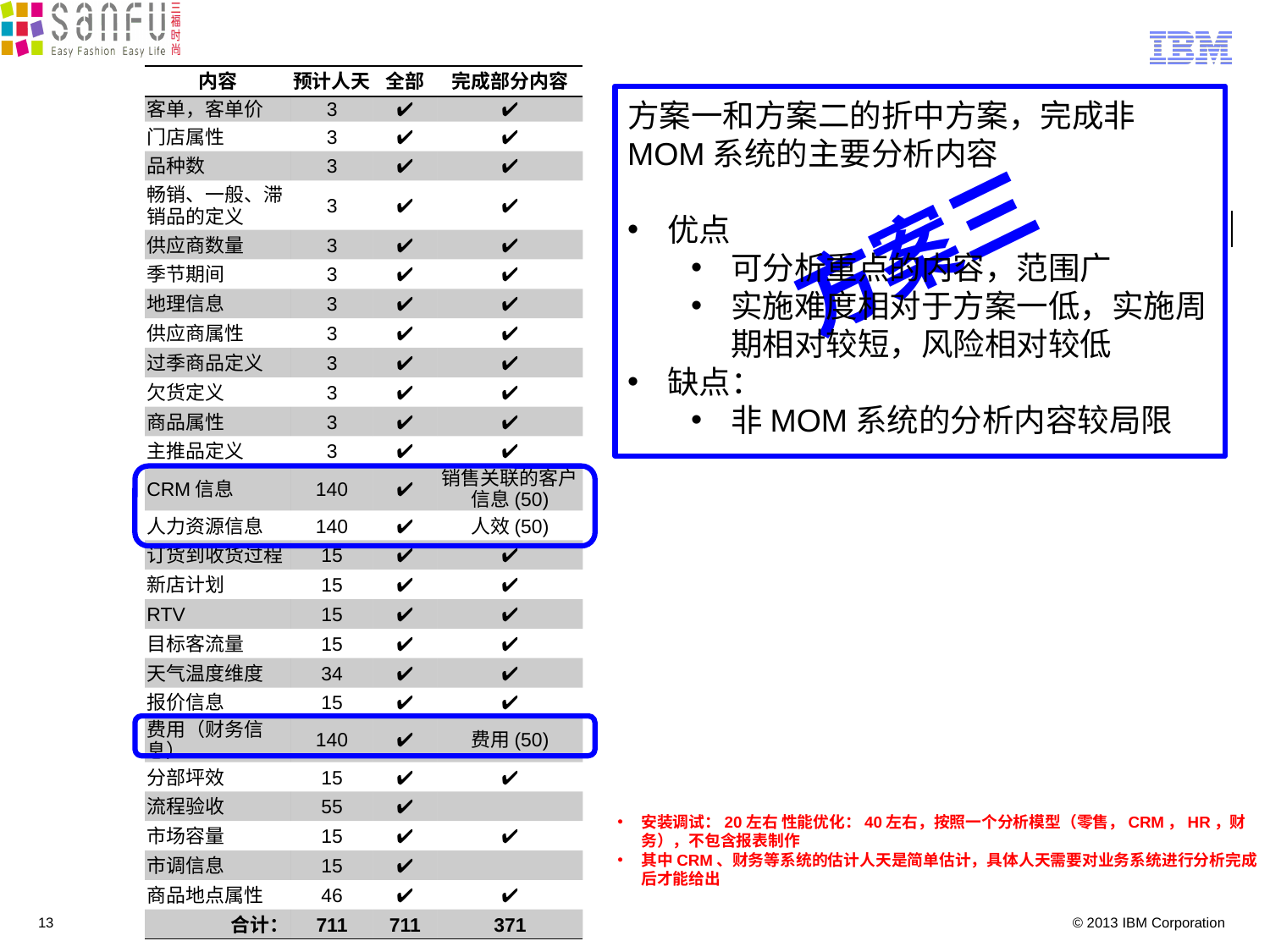

| 内容 | 预计人天 | 全部 | 完成部分内容 |
| --- | --- | --- | --- |
| 客单，客单价 | 3 | ✔ | ✔ |
| 门店属性 | 3 | ✔ | ✔ |
| 品种数 | 3 | ✔ | ✔ |
| 畅销、一般、滞销品的定义 | 3 | ✔ | ✔ |
| 供应商数量 | 3 | ✔ | ✔ |
| 季节期间 | 3 | ✔ | ✔ |
| 地理信息 | 3 | ✔ | ✔ |
| 供应商属性 | 3 | ✔ | ✔ |
| 过季商品定义 | 3 | ✔ | ✔ |
| 欠货定义 | 3 | ✔ | ✔ |
| 商品属性 | 3 | ✔ | ✔ |
| 主推品定义 | 3 | ✔ | ✔ |
| CRM信息 | 140 | ✔ | 销售关联的客户信息(50) |
| 人力资源信息 | 140 | ✔ | 人效(50) |
| 订货到收货过程 | 15 | ✔ | ✔ |
| 新店计划 | 15 | ✔ | ✔ |
| RTV | 15 | ✔ | ✔ |
| 目标客流量 | 15 | ✔ | ✔ |
| 天气温度维度 | 34 | ✔ | ✔ |
| 报价信息 | 15 | ✔ | ✔ |
| 费用（财务信息） | 140 | ✔ | 费用(50) |
| 分部坪效 | 15 | ✔ | ✔ |
| 流程验收 | 55 | ✔ |  |
| 市场容量 | 15 | ✔ | ✔ |
| 市调信息 | 15 | ✔ |  |
| 商品地点属性 | 46 | ✔ | ✔ |
| 合计： | 711 | 711 | 371 |

方案一和方案二的折中方案，完成非MOM系统的主要分析内容

优点
可分析重点的内容，范围广
实施难度相对于方案一低，实施周期相对较短，风险相对较低
缺点：
非MOM系统的分析内容较局限

方案三

安装调试：20左右 性能优化：40左右，按照一个分析模型（零售，CRM，HR，财务），不包含报表制作
其中CRM、财务等系统的估计人天是简单估计，具体人天需要对业务系统进行分析完成后才能给出
13